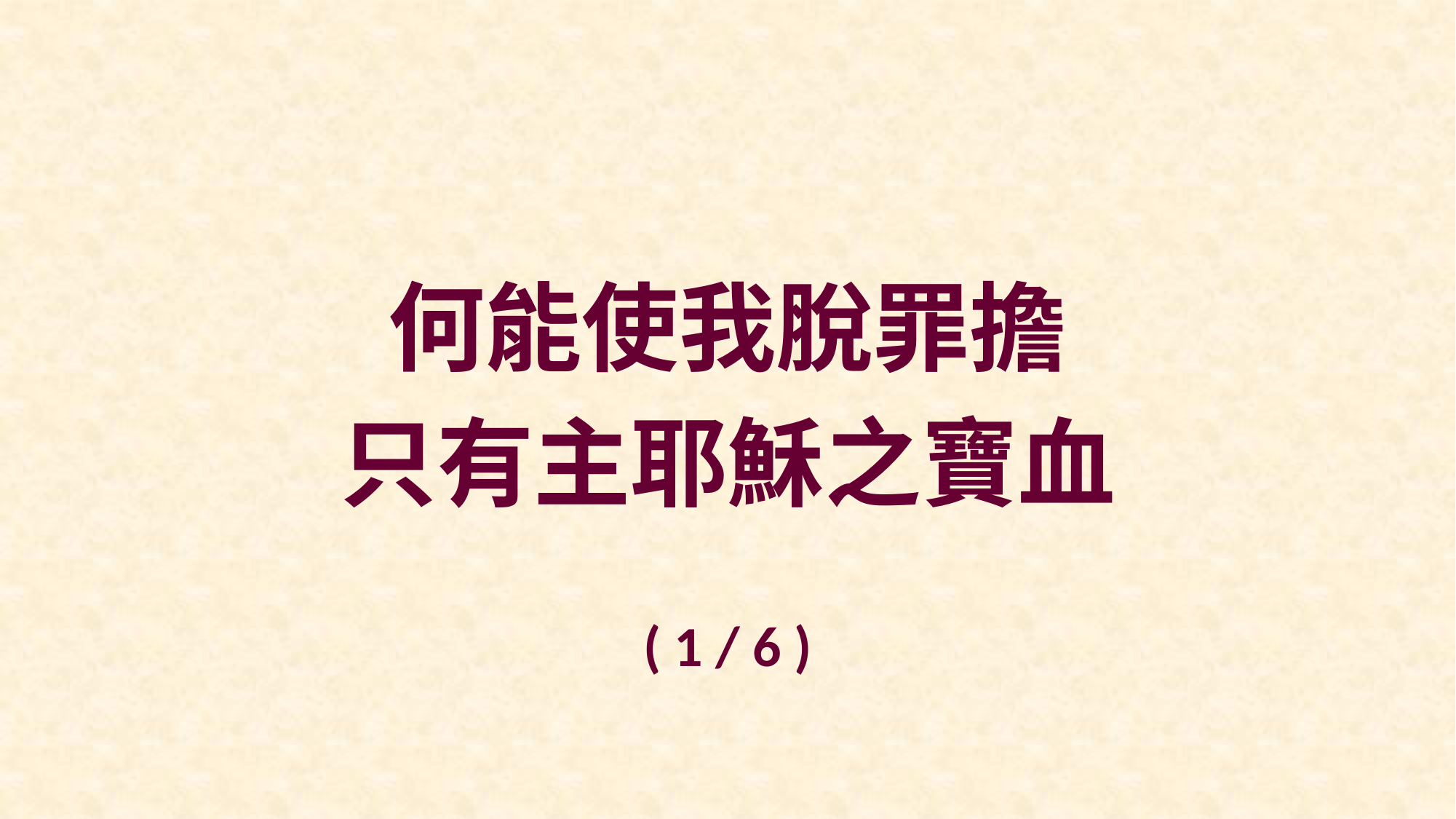

何能使我脫罪擔
只有主耶穌之寶血
( 1 / 6 )